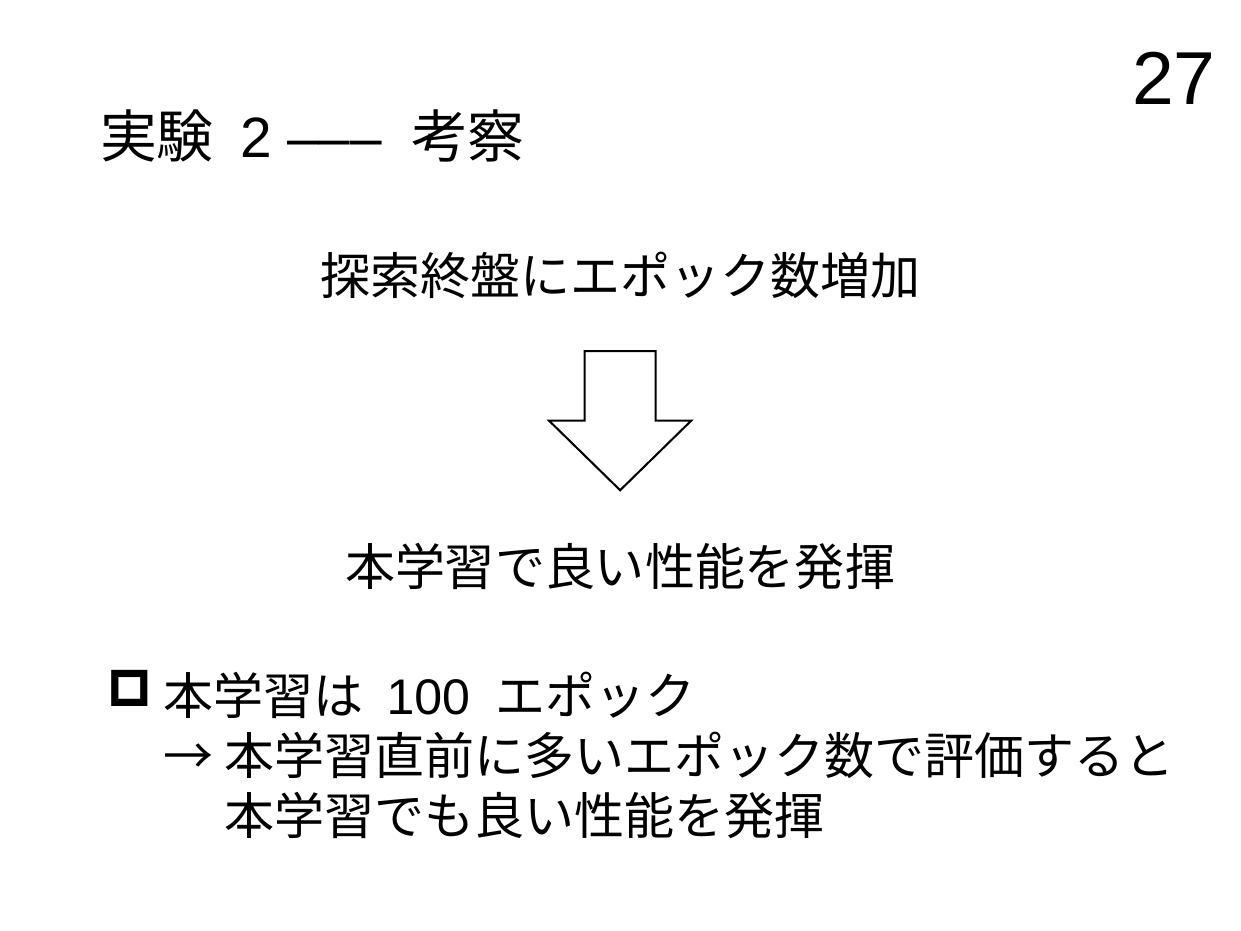

# 実験 2 ––– 考察
27
探索終盤にエポック数増加

本学習で良い性能を発揮
本学習は 100 エポック
→ 本学習直前に多いエポック数で評価すると
　 本学習でも良い性能を発揮